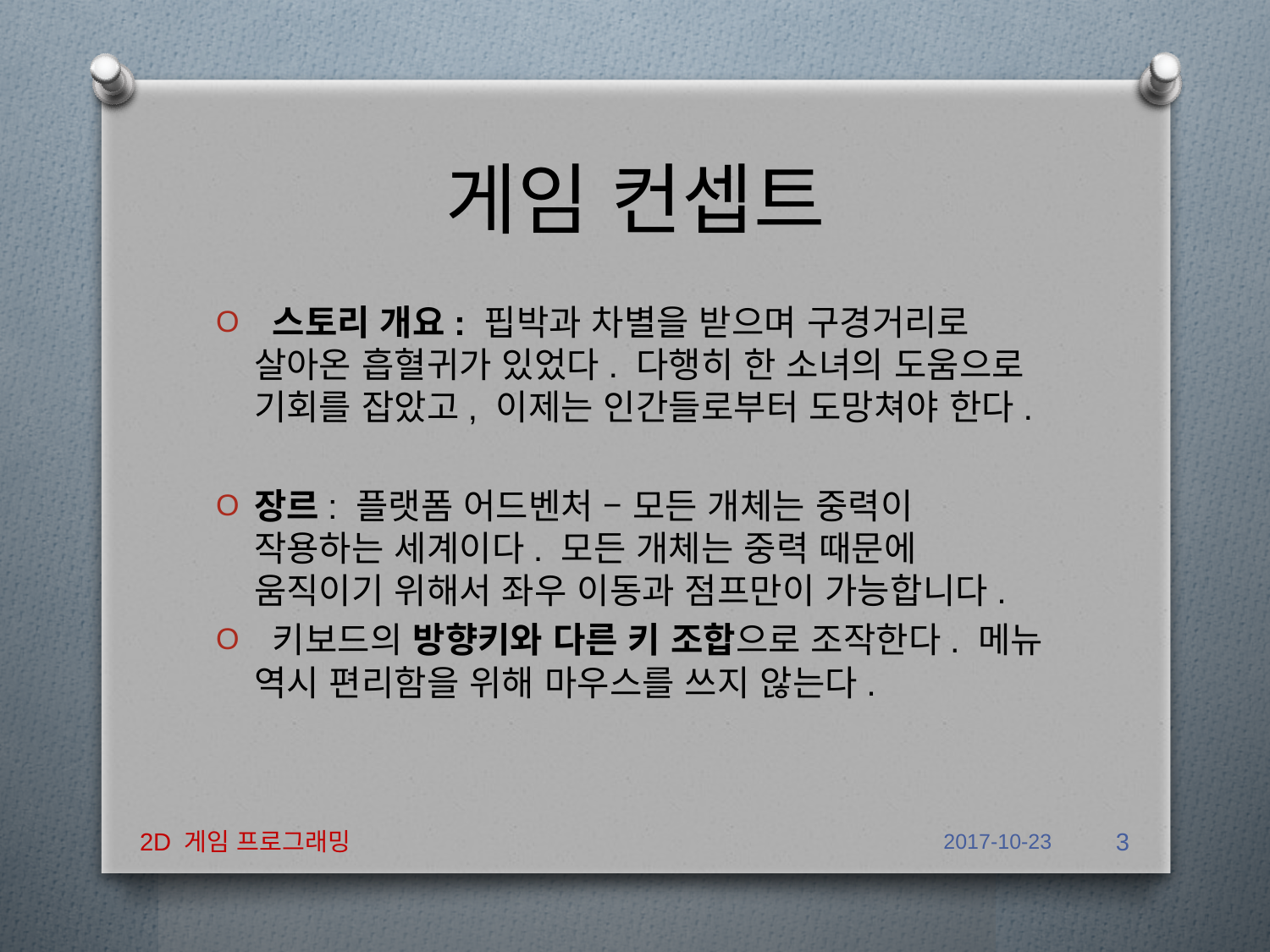

# 게임 컨셉트
 스토리 개요: 핍박과 차별을 받으며 구경거리로 살아온 흡혈귀가 있었다. 다행히 한 소녀의 도움으로 기회를 잡았고, 이제는 인간들로부터 도망쳐야 한다.

장르: 플랫폼 어드벤처 – 모든 개체는 중력이 작용하는 세계이다. 모든 개체는 중력 때문에 움직이기 위해서 좌우 이동과 점프만이 가능합니다.
 키보드의 방향키와 다른 키 조합으로 조작한다. 메뉴 역시 편리함을 위해 마우스를 쓰지 않는다.
2D 게임 프로그래밍
2017-10-23
3